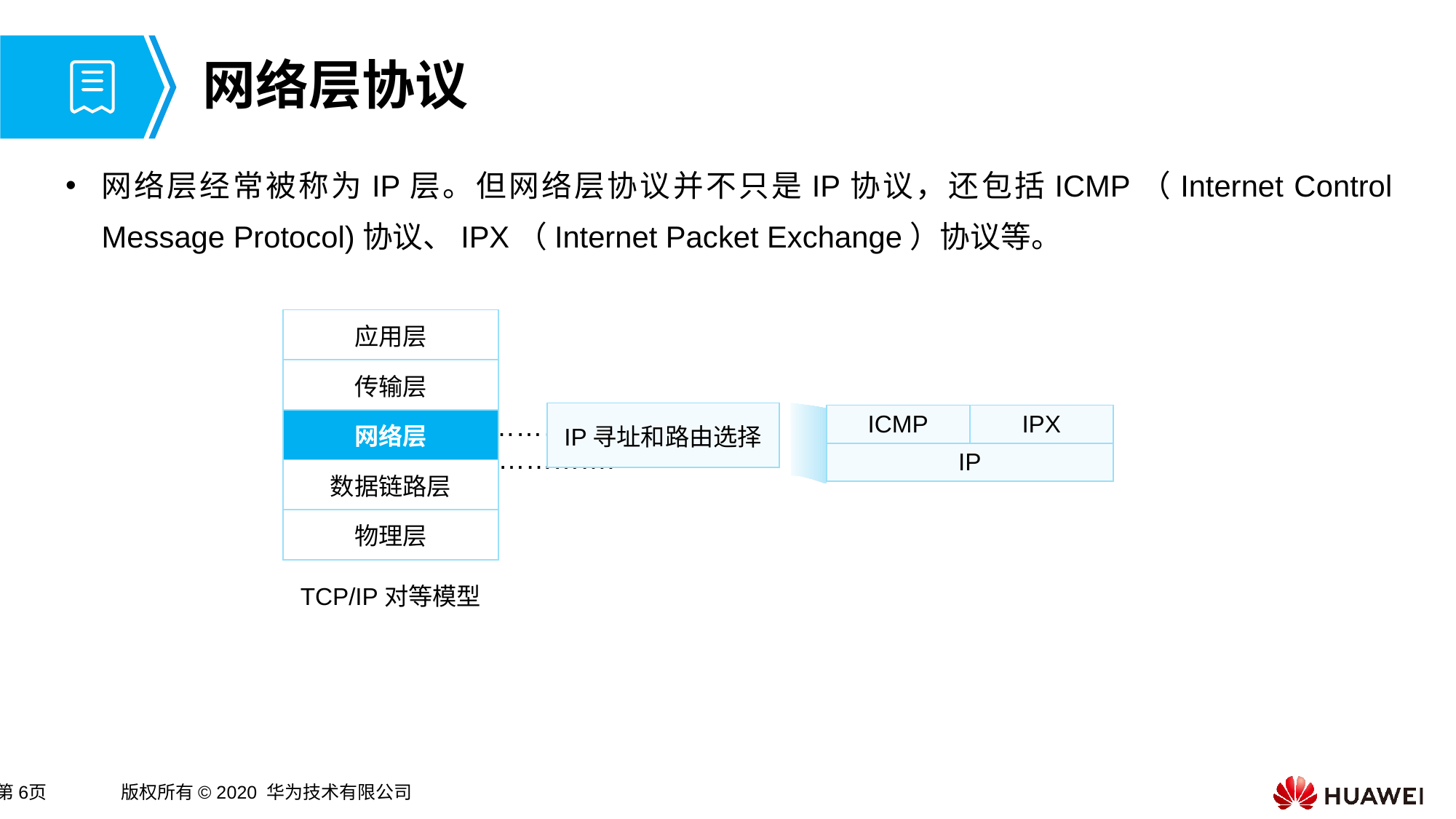

# 网络层协议
网络层经常被称为IP层。但网络层协议并不只是IP协议，还包括ICMP（Internet Control Message Protocol)协议、IPX（Internet Packet Exchange）协议等。
| 应用层 |
| --- |
| 传输层 |
| 网络层 |
| 数据链路层 |
| 物理层 |
| IP寻址和路由选择 |
| --- |
…………………………………………….
| ICMP | IPX |
| --- | --- |
| IP |  |

TCP/IP对等模型